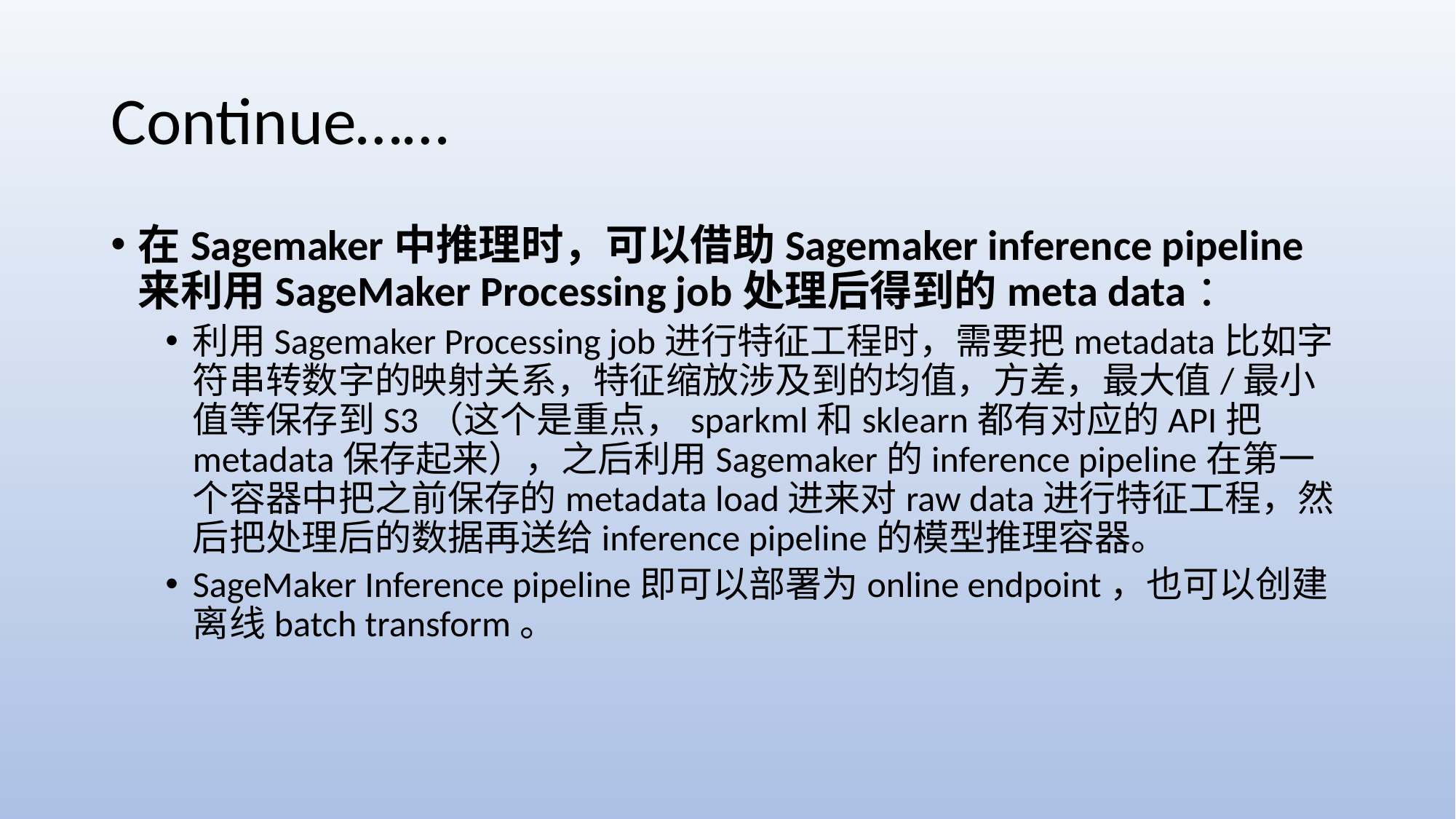

# Continue……
在Sagemaker中推理时，可以借助Sagemaker inference pipeline来利用SageMaker Processing job处理后得到的meta data：
利用Sagemaker Processing job进行特征工程时，需要把metadata比如字符串转数字的映射关系，特征缩放涉及到的均值，方差，最大值/最小值等保存到S3（这个是重点，sparkml和sklearn都有对应的API把metadata保存起来），之后利用Sagemaker的inference pipeline在第一个容器中把之前保存的metadata load进来对raw data进行特征工程，然后把处理后的数据再送给inference pipeline的模型推理容器。
SageMaker Inference pipeline即可以部署为online endpoint，也可以创建离线batch transform。